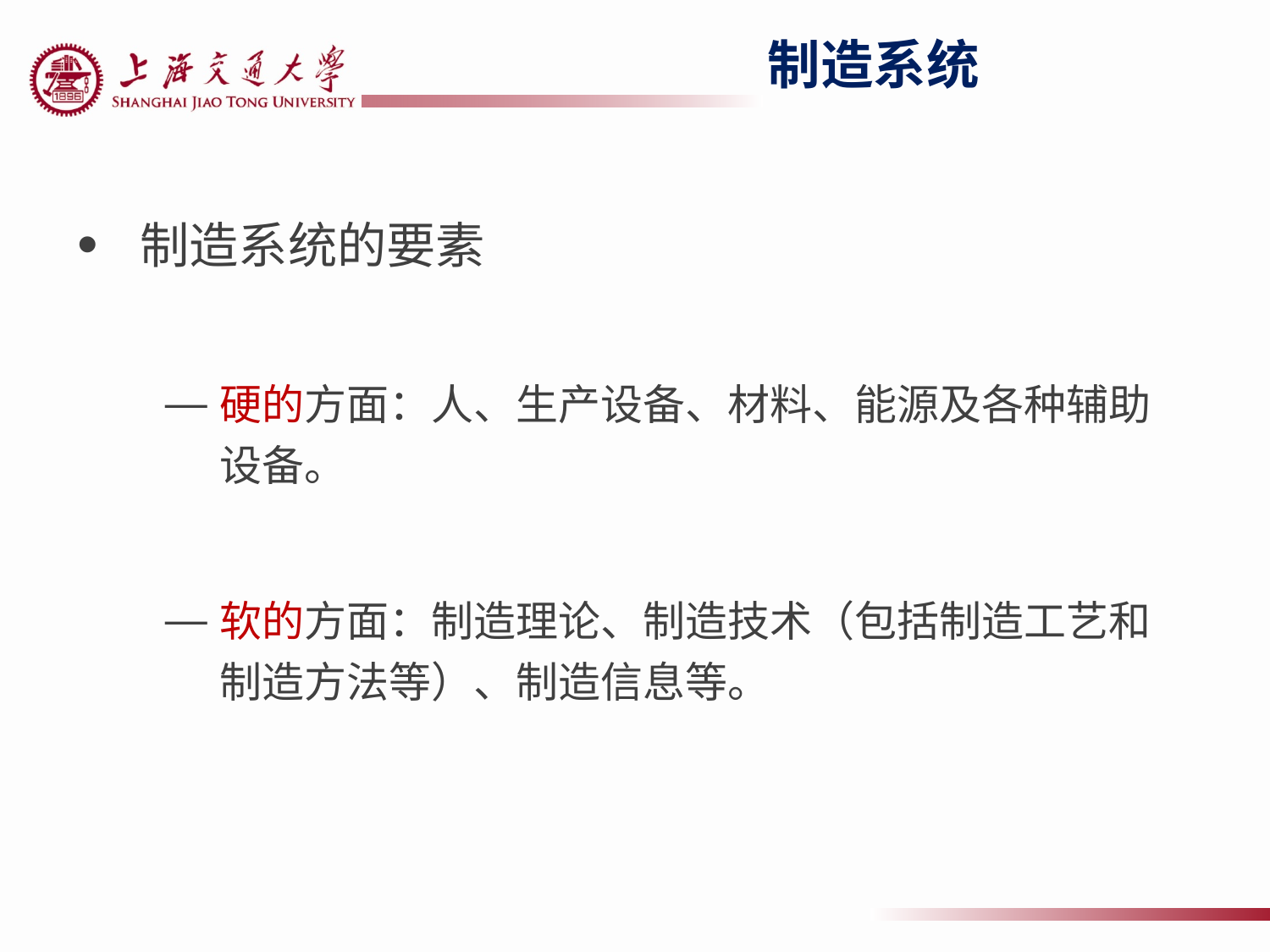

# 制造系统
制造系统的要素

硬的方面：人、生产设备、材料、能源及各种辅助设备。

软的方面：制造理论、制造技术（包括制造工艺和制造方法等）、制造信息等。